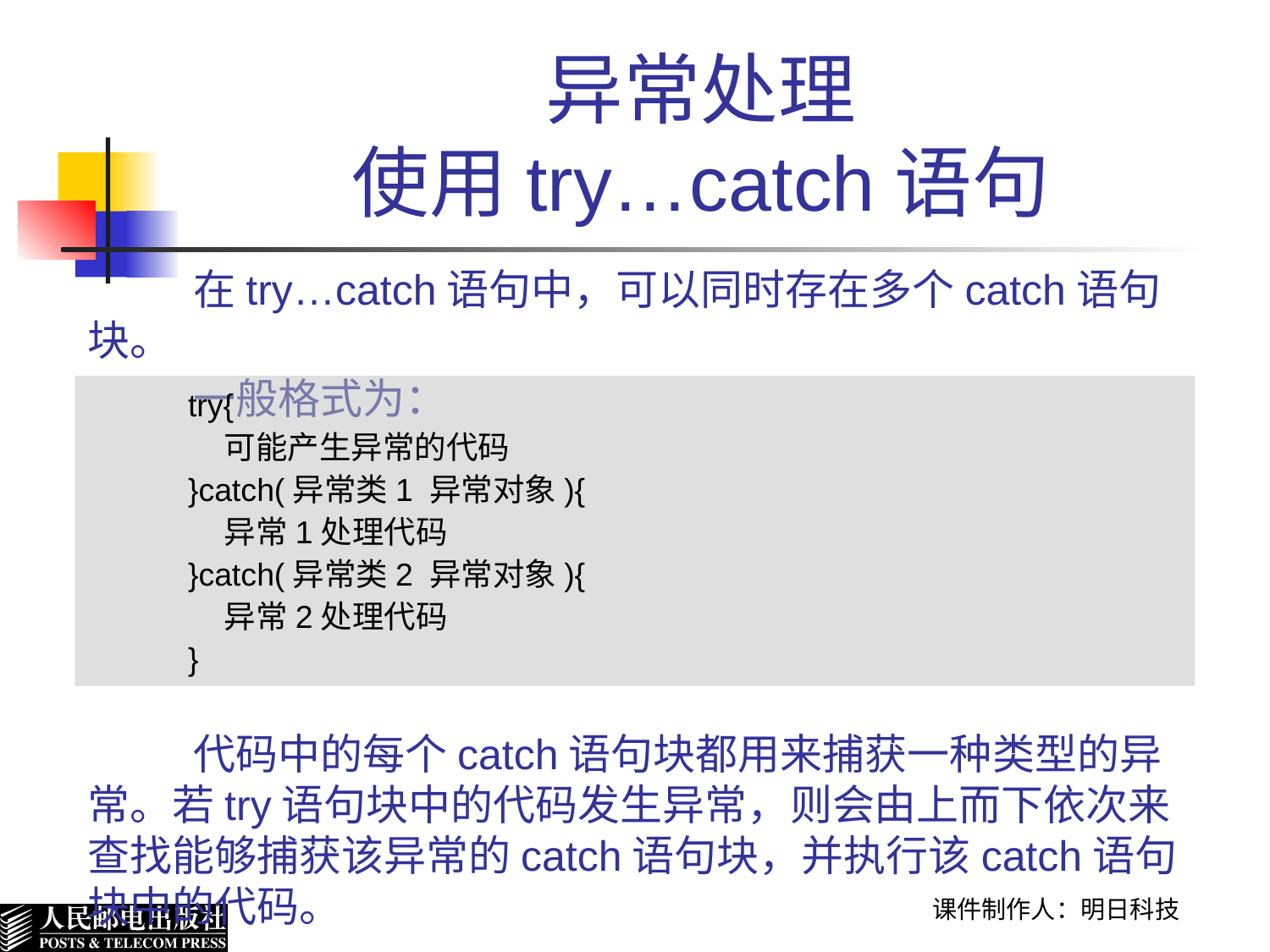

# 异常处理 使用try…catch语句
在try…catch语句中，可以同时存在多个catch语句块。
一般格式为：

代码中的每个catch语句块都用来捕获一种类型的异常。若try语句块中的代码发生异常，则会由上而下依次来查找能够捕获该异常的catch语句块，并执行该catch语句块中的代码。
try{
    可能产生异常的代码
}catch(异常类1 异常对象){
    异常1处理代码
}catch(异常类2 异常对象){
    异常2处理代码
}
课件制作人：明日科技